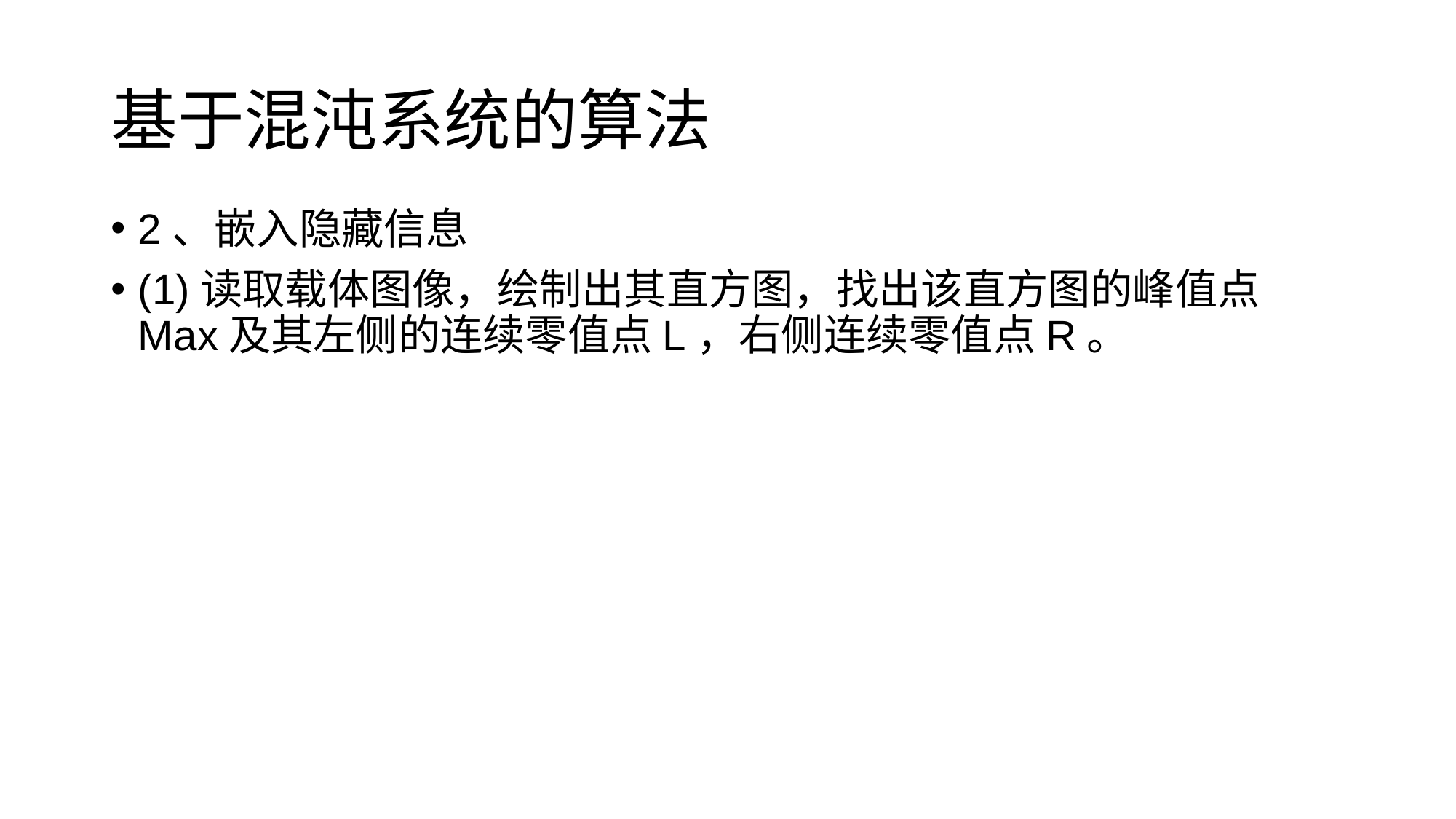

# 基于混沌系统的算法
2、嵌入隐藏信息
(1)读取载体图像，绘制出其直方图，找出该直方图的峰值点Max及其左侧的连续零值点L，右侧连续零值点R。